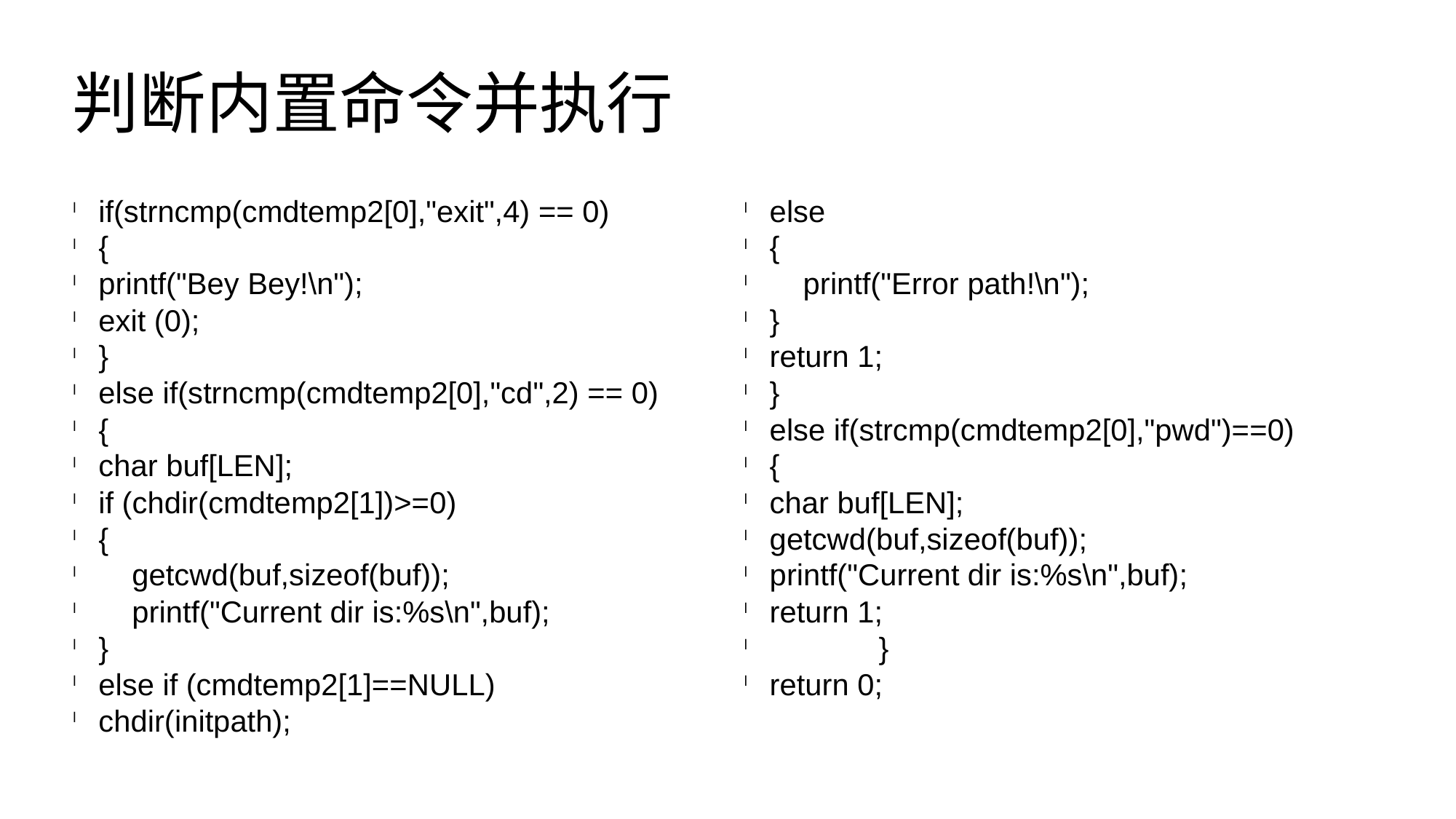

判断内置命令并执行

if(strncmp(cmdtemp2[0],"exit",4) == 0)
{
printf("Bey Bey!\n");
exit (0);
}
else if(strncmp(cmdtemp2[0],"cd",2) == 0)
{
char buf[LEN];
if (chdir(cmdtemp2[1])>=0)
{
    getcwd(buf,sizeof(buf));
    printf("Current dir is:%s\n",buf);
}
else if (cmdtemp2[1]==NULL)
chdir(initpath);
else
{
    printf("Error path!\n");
}
return 1;
}
else if(strcmp(cmdtemp2[0],"pwd")==0)
{
char buf[LEN];
getcwd(buf,sizeof(buf));
printf("Current dir is:%s\n",buf);
return 1;
    	}
return 0;